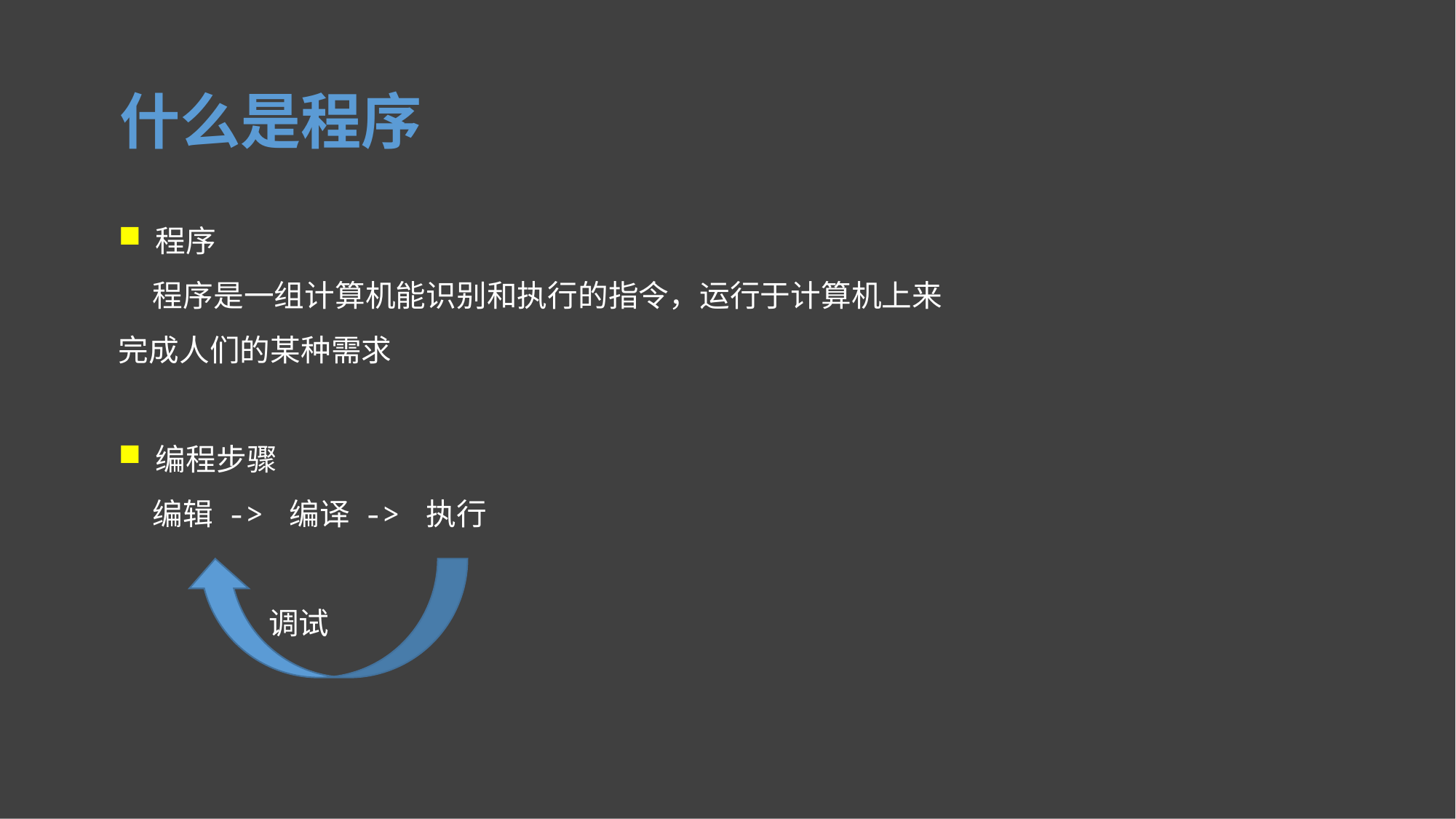

什么是程序

 程序
    程序是一组计算机能识别和执行的指令，运行于计算机上来完成人们的某种需求

 编程步骤
    编辑 -> 编译 -> 执行

	     调试